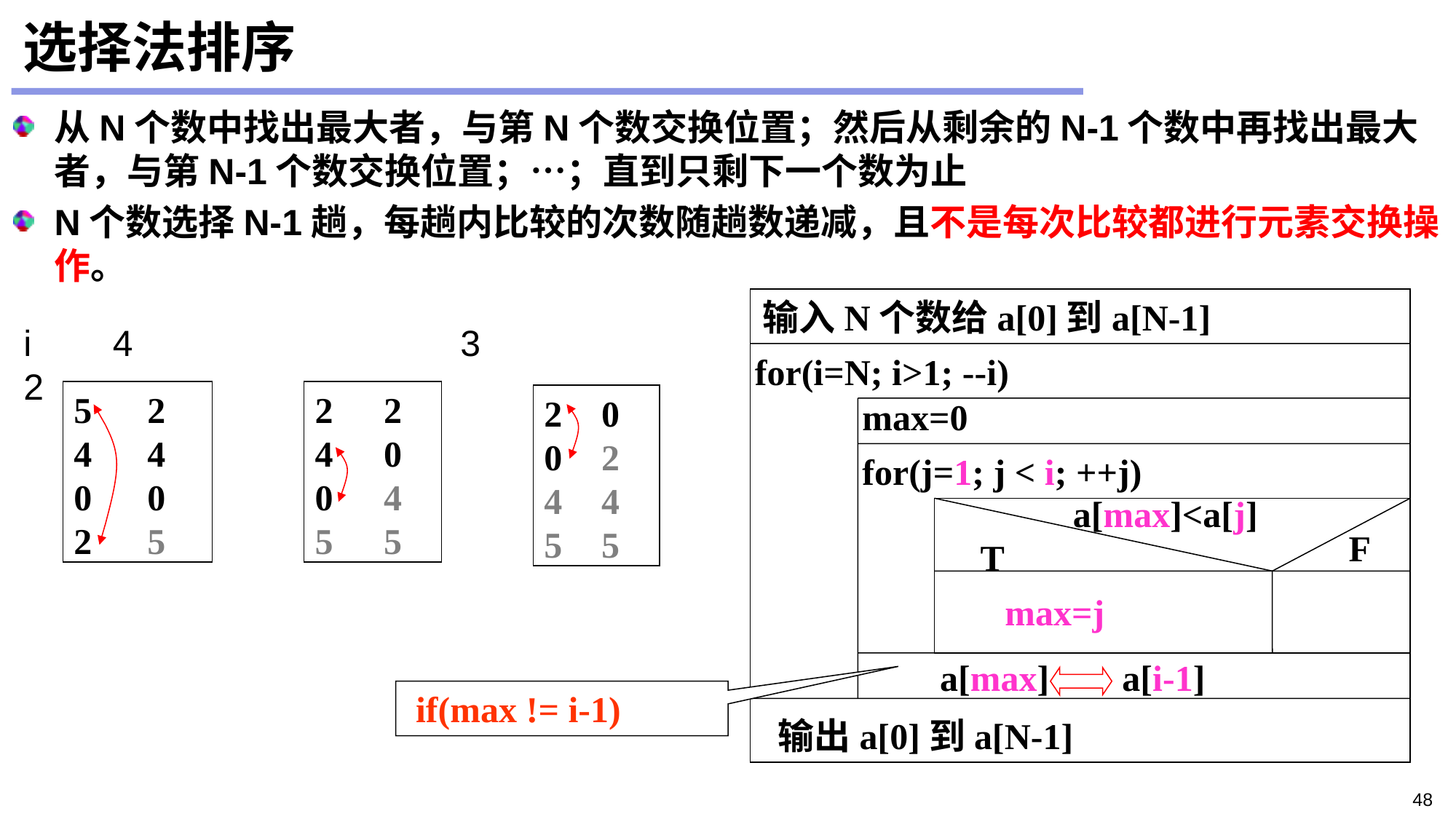

# 选择法排序
从N个数中找出最大者，与第N个数交换位置；然后从剩余的N-1个数中再找出最大者，与第N-1个数交换位置；…；直到只剩下一个数为止
N个数选择N-1趟，每趟内比较的次数随趟数递减，且不是每次比较都进行元素交换操作。
 输入N个数给a[0]到a[N-1]

 for(i=N; i>1; --i)

max=0

 for(j=1; j < i; ++j)

a[max]<a[j]

F
T

 max=j

a[max]        a[i-1]

 输出a[0]到a[N-1]
i        4		   	3	            2

5
4
02
2
4
0
5
2
4
0
5
2
04
5

2
0
4
5
0
2
4
5

 if(max != i-1)
48